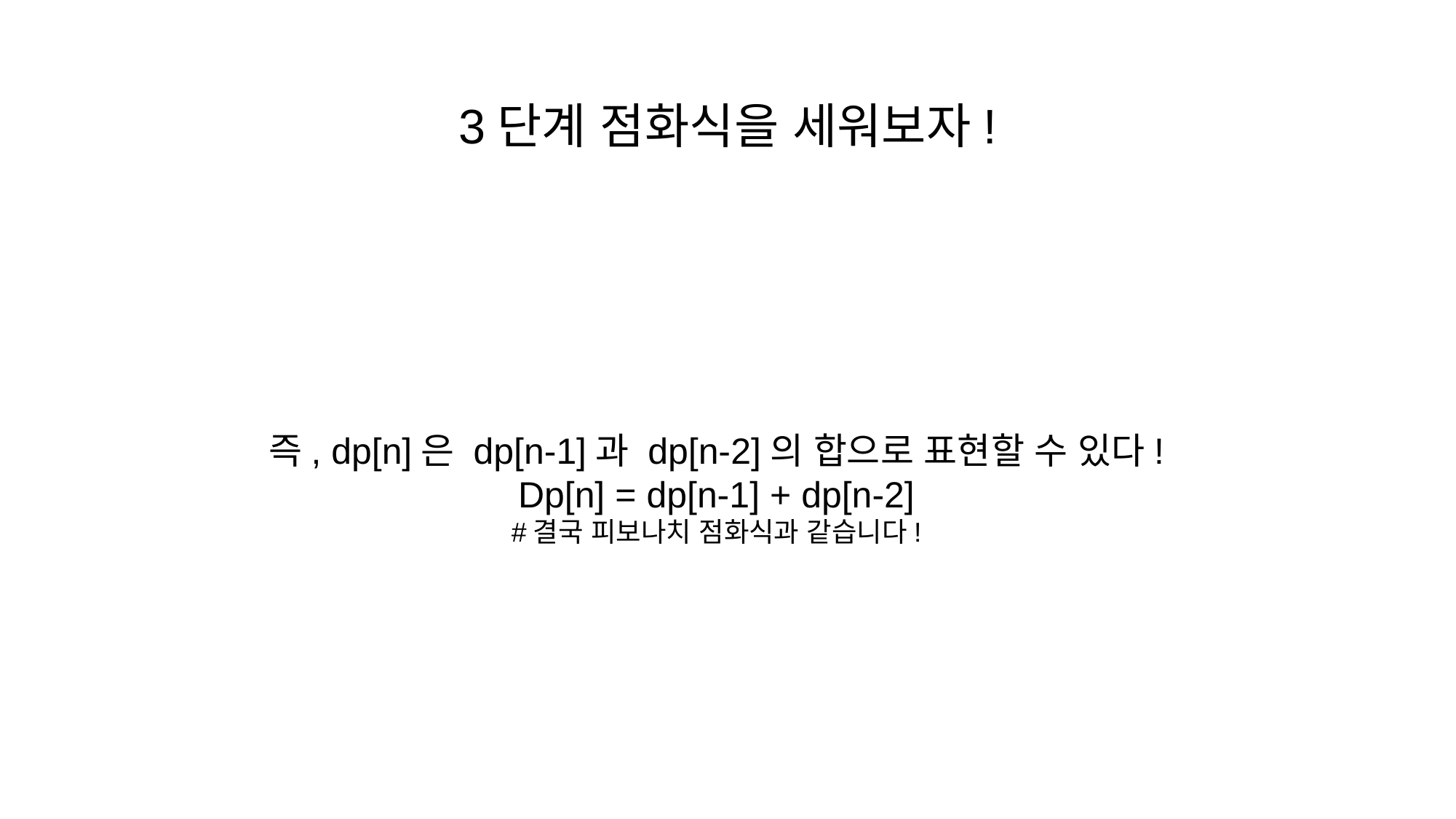

3단계 점화식을 세워보자!
즉, dp[n]은 dp[n-1]과 dp[n-2]의 합으로 표현할 수 있다!
Dp[n] = dp[n-1] + dp[n-2]
#결국 피보나치 점화식과 같습니다!